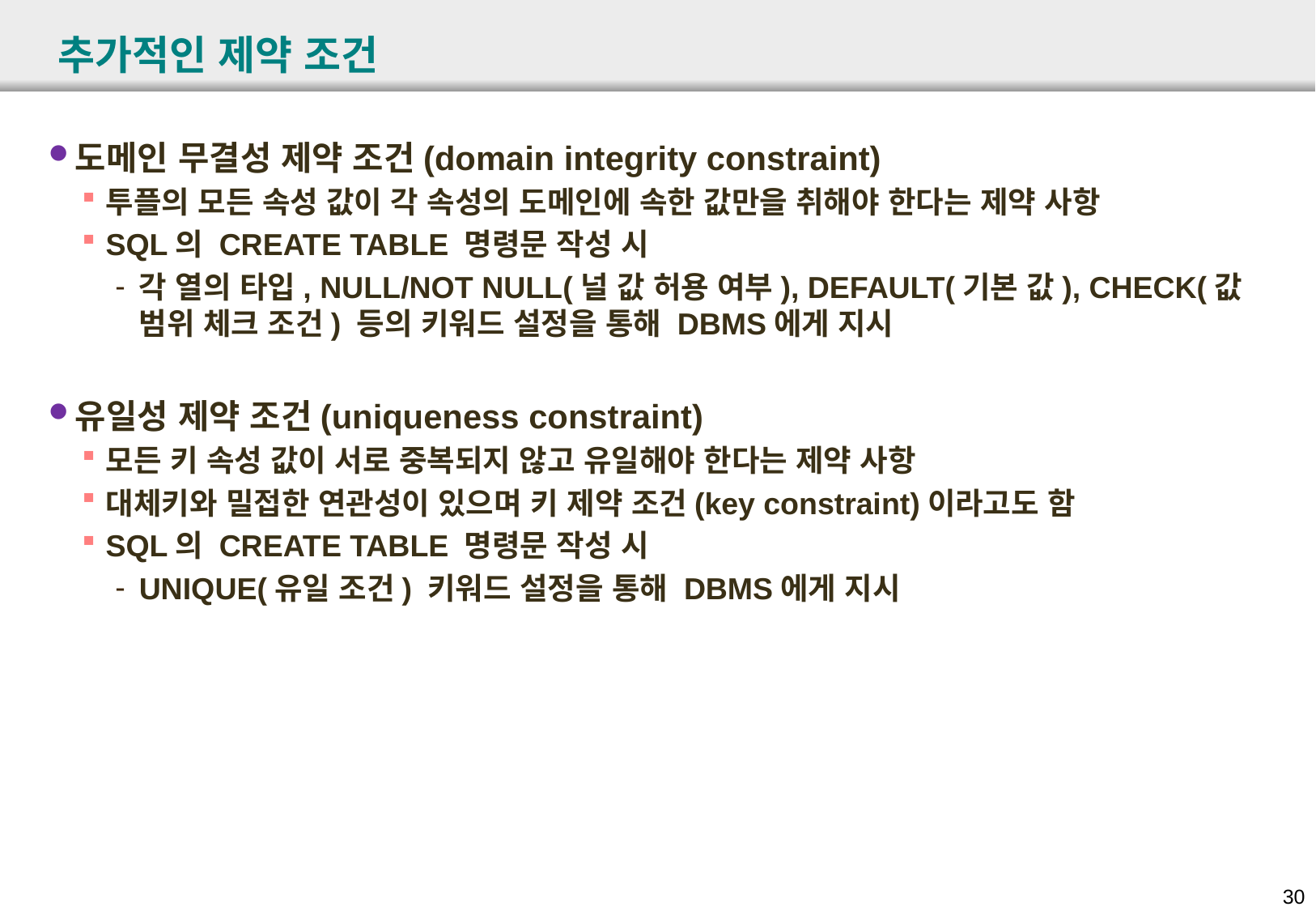

# 추가적인 제약 조건
도메인 무결성 제약 조건(domain integrity constraint)
투플의 모든 속성 값이 각 속성의 도메인에 속한 값만을 취해야 한다는 제약 사항
SQL의 CREATE TABLE 명령문 작성 시
각 열의 타입, NULL/NOT NULL(널 값 허용 여부), DEFAULT(기본 값), CHECK(값 범위 체크 조건) 등의 키워드 설정을 통해 DBMS에게 지시

유일성 제약 조건(uniqueness constraint)
모든 키 속성 값이 서로 중복되지 않고 유일해야 한다는 제약 사항
대체키와 밀접한 연관성이 있으며 키 제약 조건(key constraint)이라고도 함
SQL의 CREATE TABLE 명령문 작성 시
UNIQUE(유일 조건) 키워드 설정을 통해 DBMS에게 지시